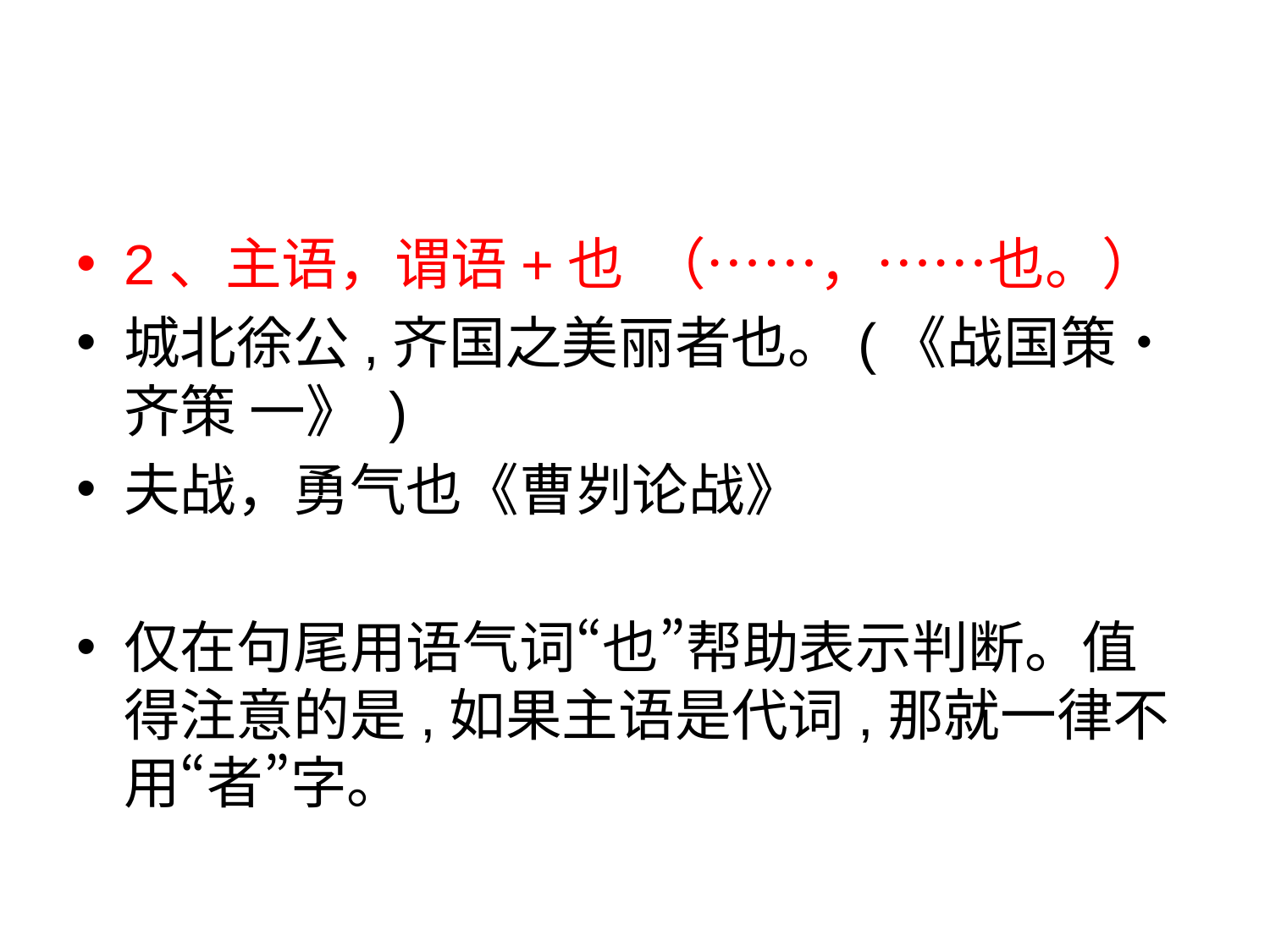

#
2、主语，谓语+也  （……，……也。）
城北徐公,齐国之美丽者也。(《战国策・齐策 一》 )
夫战，勇气也《曹刿论战》

仅在句尾用语气词“也”帮助表示判断。值得注意的是,如果主语是代词,那就一律不用“者”字。